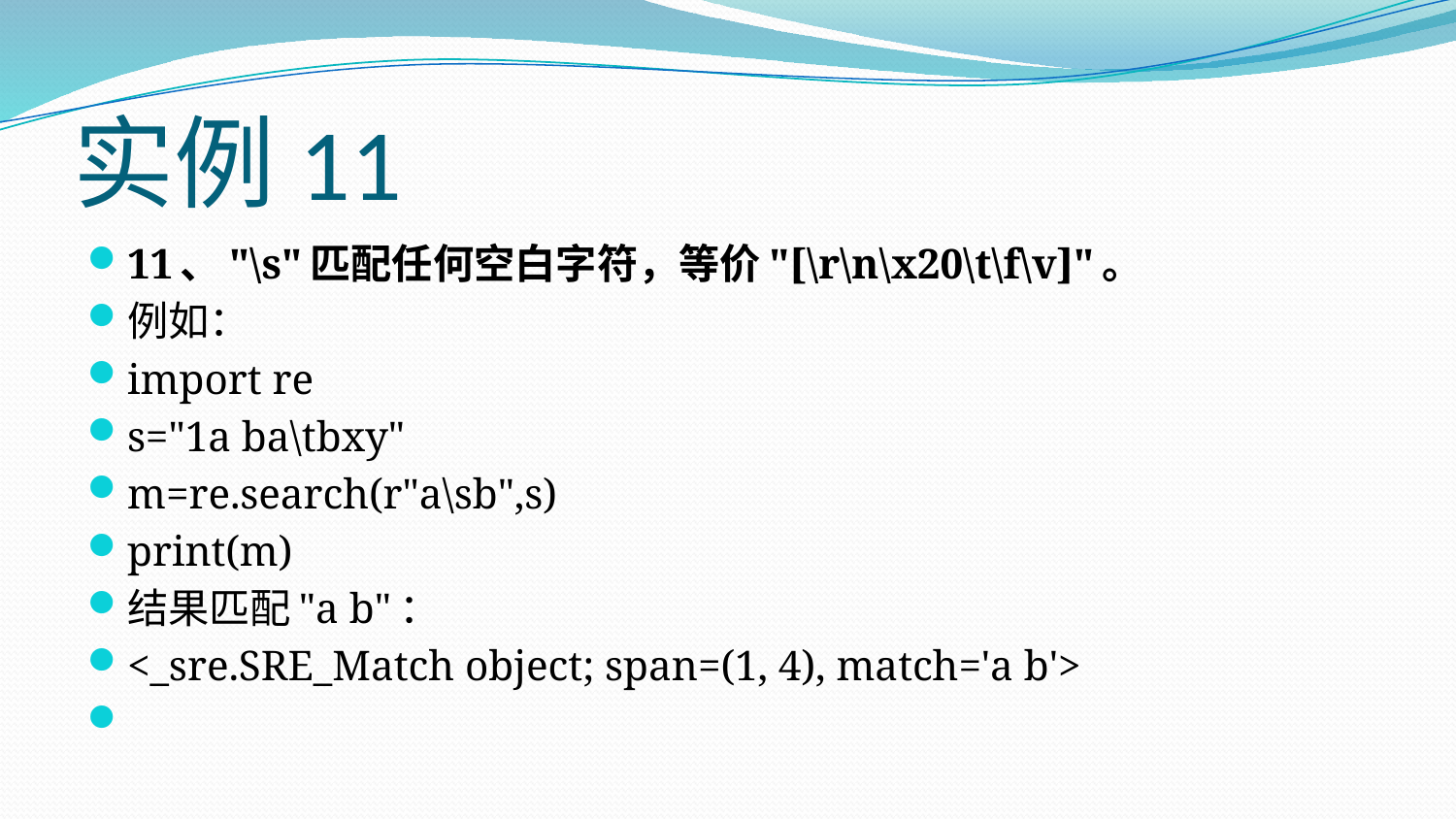

# 实例11
11、"\s"匹配任何空白字符，等价"[\r\n\x20\t\f\v]"。
例如：
import re
s="1a ba\tbxy"
m=re.search(r"a\sb",s)
print(m)
结果匹配"a b"：
<_sre.SRE_Match object; span=(1, 4), match='a b'>